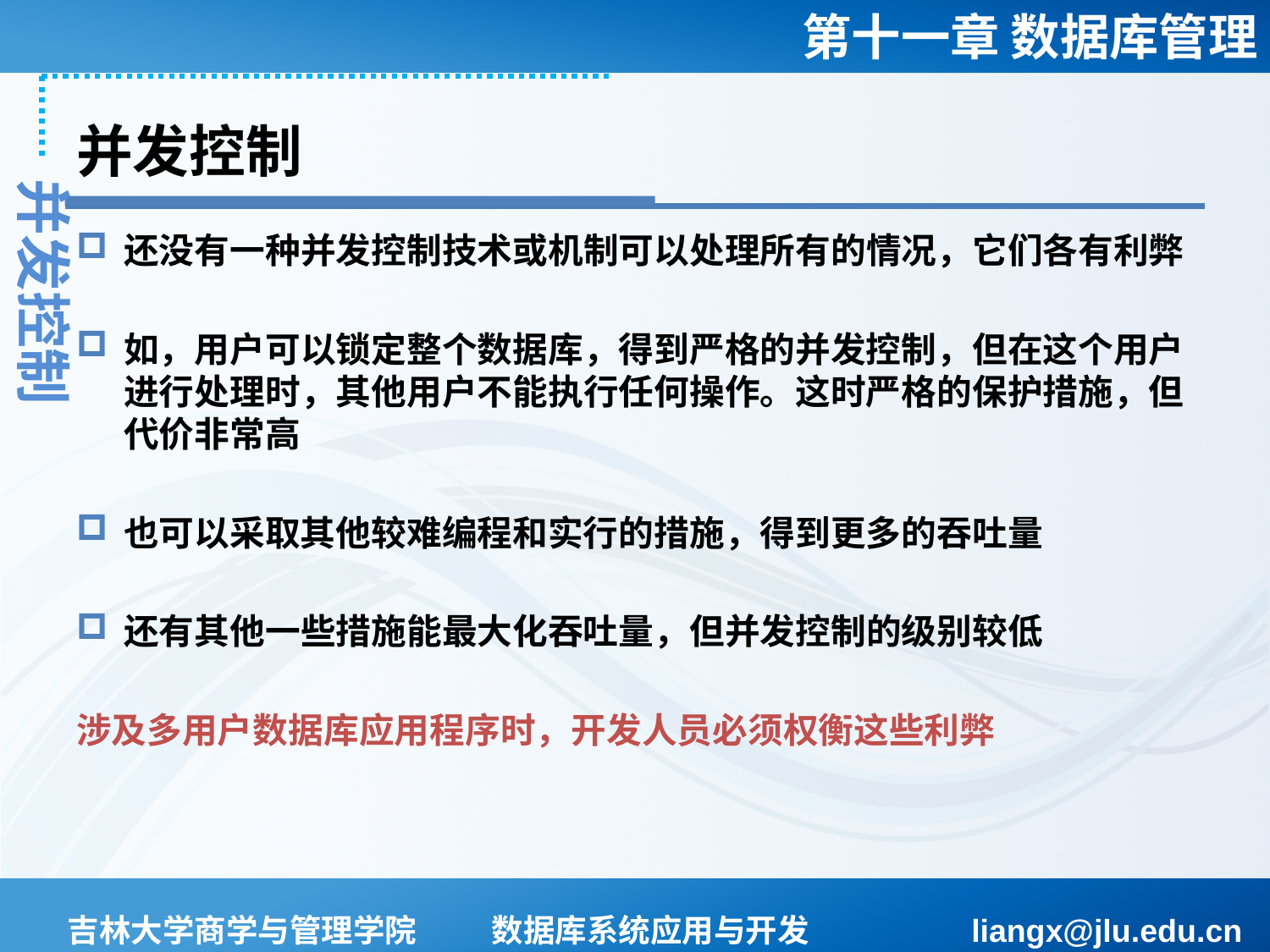

# 并发控制
并发控制
还没有一种并发控制技术或机制可以处理所有的情况，它们各有利弊

如，用户可以锁定整个数据库，得到严格的并发控制，但在这个用户进行处理时，其他用户不能执行任何操作。这时严格的保护措施，但代价非常高

也可以采取其他较难编程和实行的措施，得到更多的吞吐量

还有其他一些措施能最大化吞吐量，但并发控制的级别较低

涉及多用户数据库应用程序时，开发人员必须权衡这些利弊